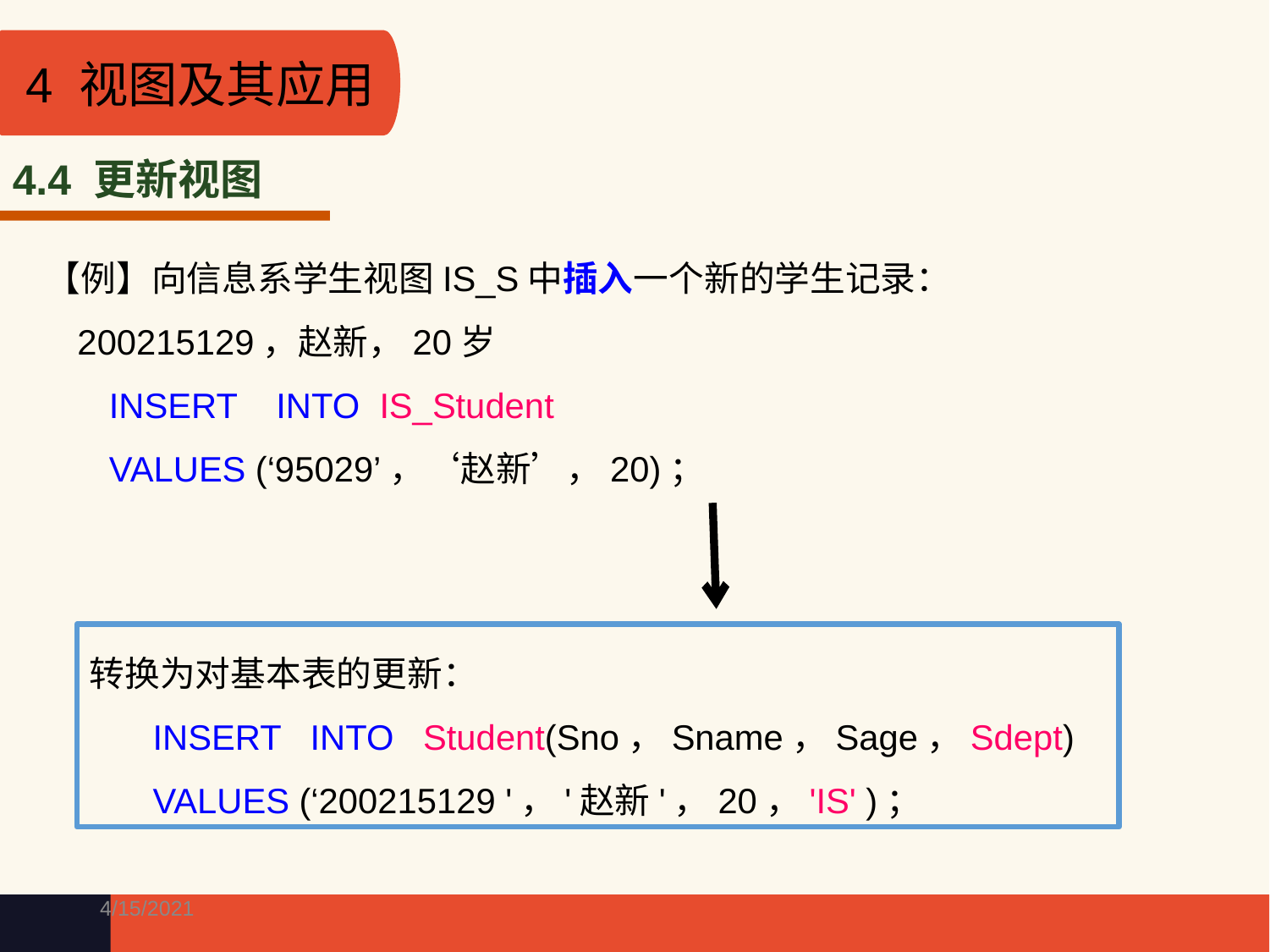

4 视图及其应用
4.4 更新视图

【例】向信息系学生视图IS_S中插入一个新的学生记录：200215129，赵新，20岁
INSERT    INTO  IS_Student
VALUES (‘95029’，‘赵新’，20)；

转换为对基本表的更新：
INSERT   INTO   Student(Sno，Sname，Sage，Sdept)
VALUES (‘200215129 '，'赵新'，20，'IS' )；
4/15/2021